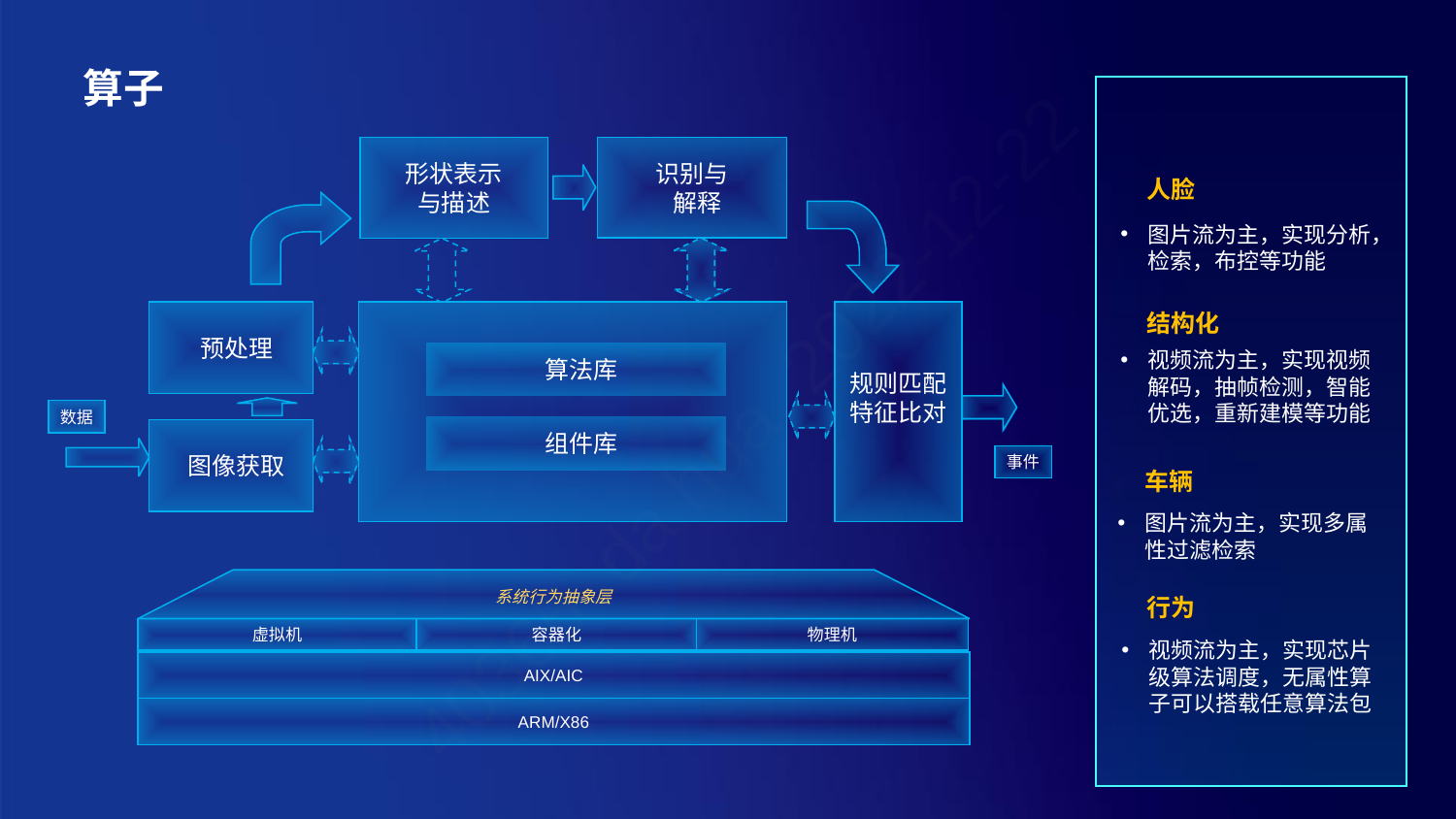

算子

人脸
图片流为主，实现分析，检索，布控等功能
结构化
视频流为主，实现视频解码，抽帧检测，智能优选，重新建模等功能
车辆
图片流为主，实现多属性过滤检索
行为
视频流为主，实现芯片级算法调度，无属性算子可以搭载任意算法包
识别与
 解释
形状表示
与描述

 预处理

规则匹配
特征比对

 算法库

数据
 组件库
 图像获取

事件
系统行为抽象层
虚拟机
容器化
物理机
AIX/AIC
ARM/X86